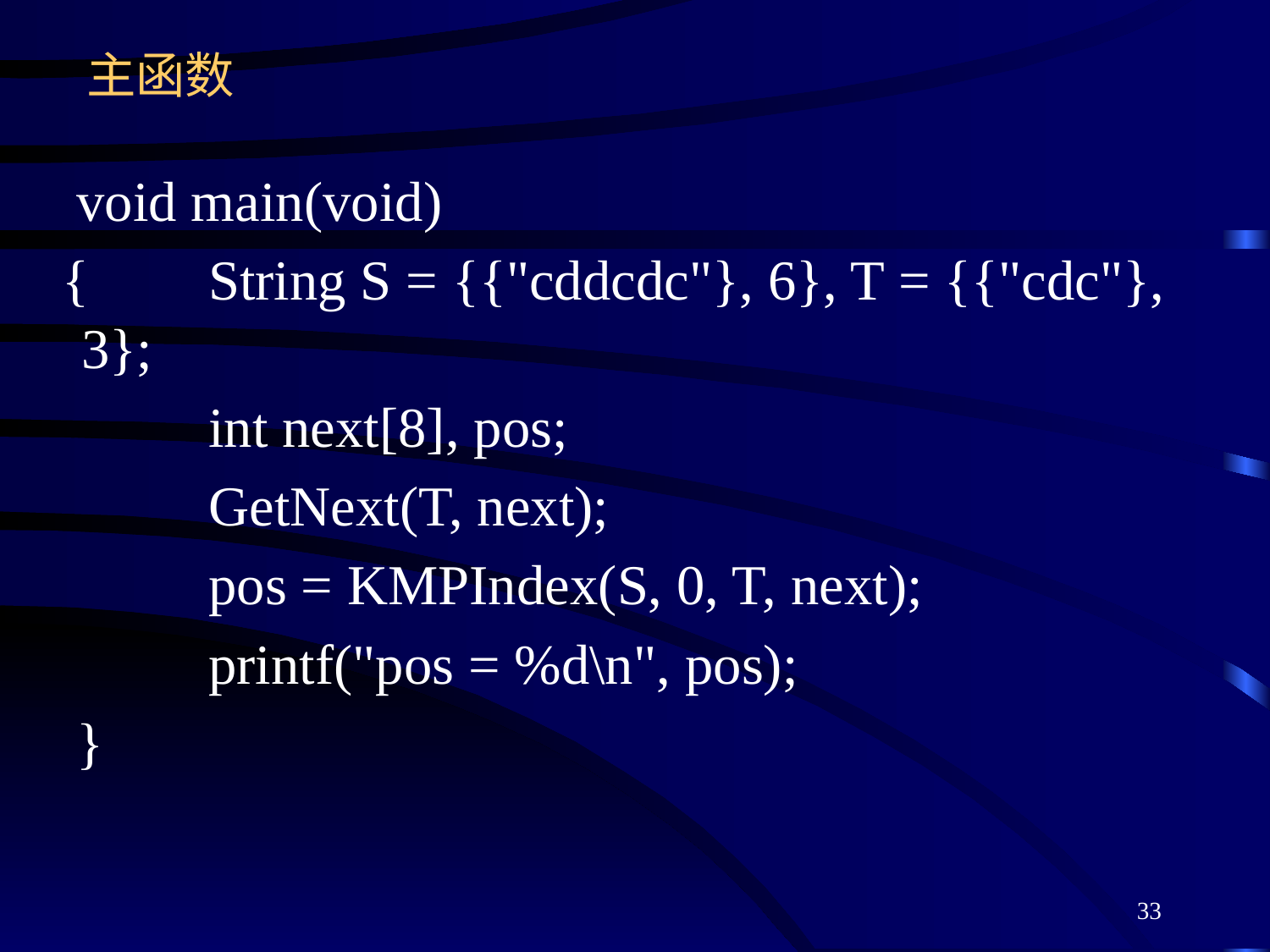

# 主函数
   void main(void)
  {   	String S = {{"cddcdc"}, 6}, T = {{"cdc"}, 3};
    	int next[8], pos;
    	GetNext(T, next);
    	pos = KMPIndex(S, 0, T, next);
    	printf("pos = %d\n", pos);
   }
33